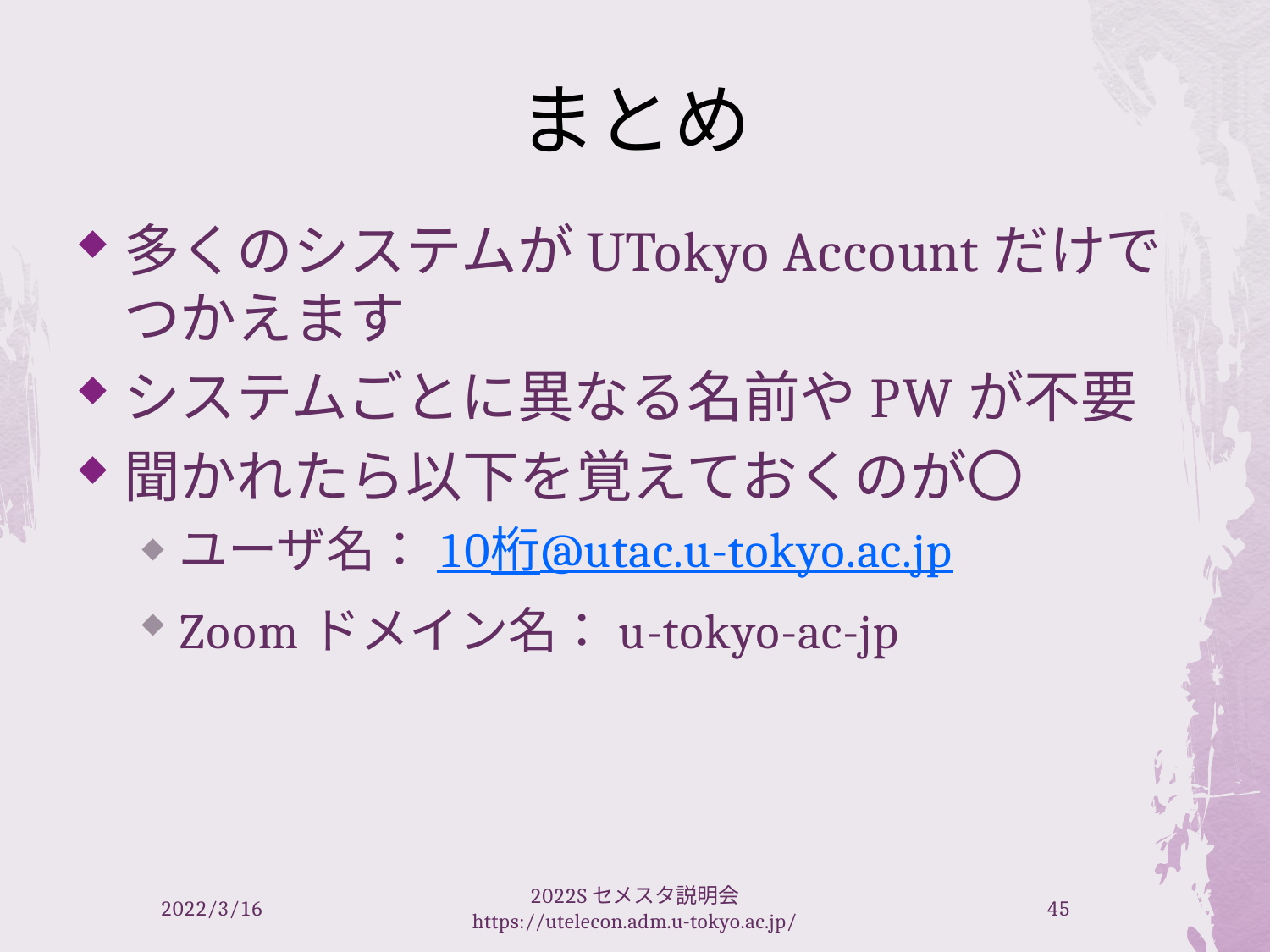

# まとめ
多くのシステムがUTokyo Accountだけでつかえます
システムごとに異なる名前やPWが不要
聞かれたら以下を覚えておくのが〇
ユーザ名：10桁@utac.u-tokyo.ac.jp
Zoomドメイン名：u-tokyo-ac-jp
2022/3/16
2022Sセメスタ説明会 https://utelecon.adm.u-tokyo.ac.jp/
45